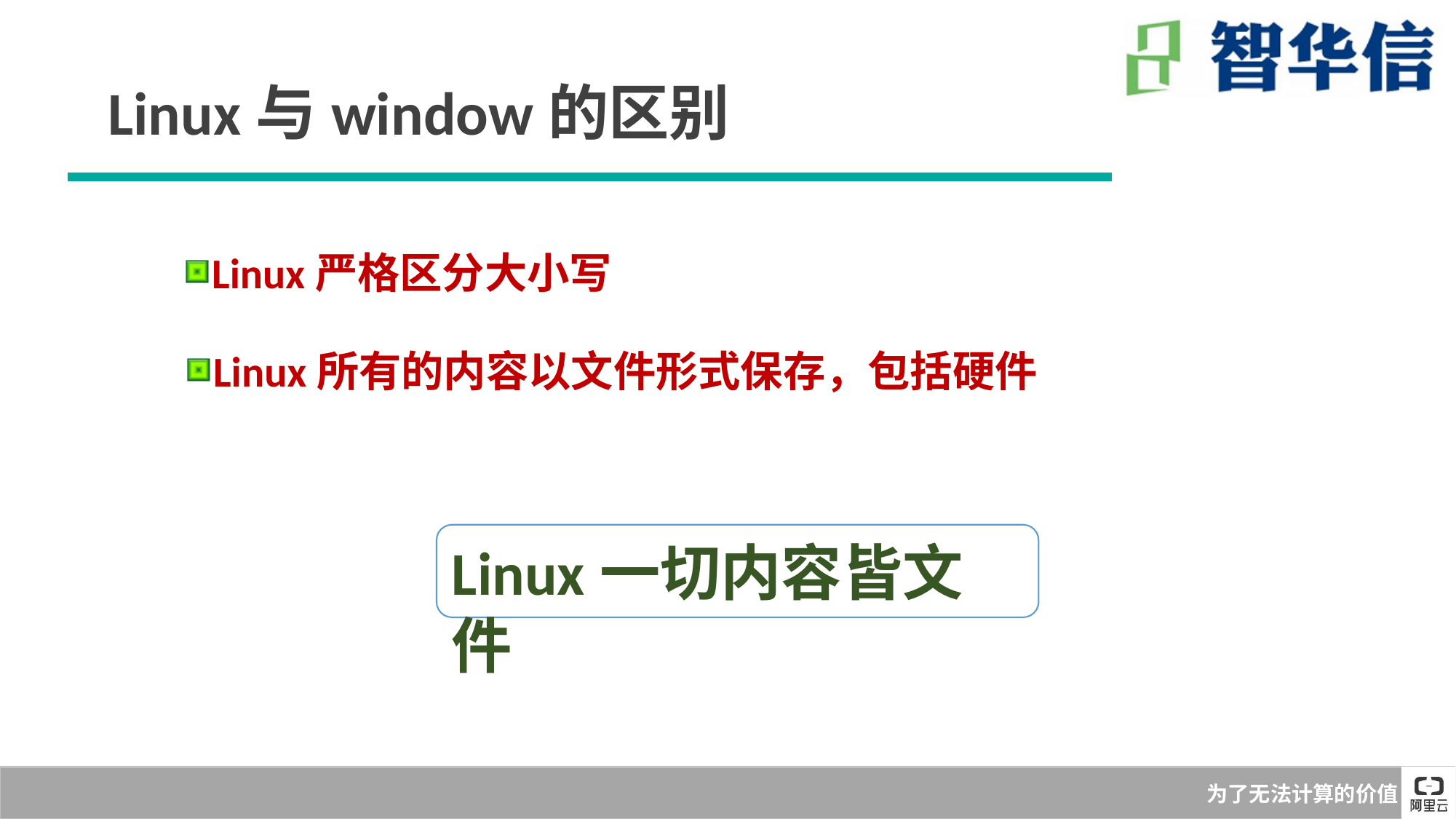

Linux与window的区别
Linux严格区分大小写
Linux所有的内容以文件形式保存，包括硬件
Linux一切内容皆文件